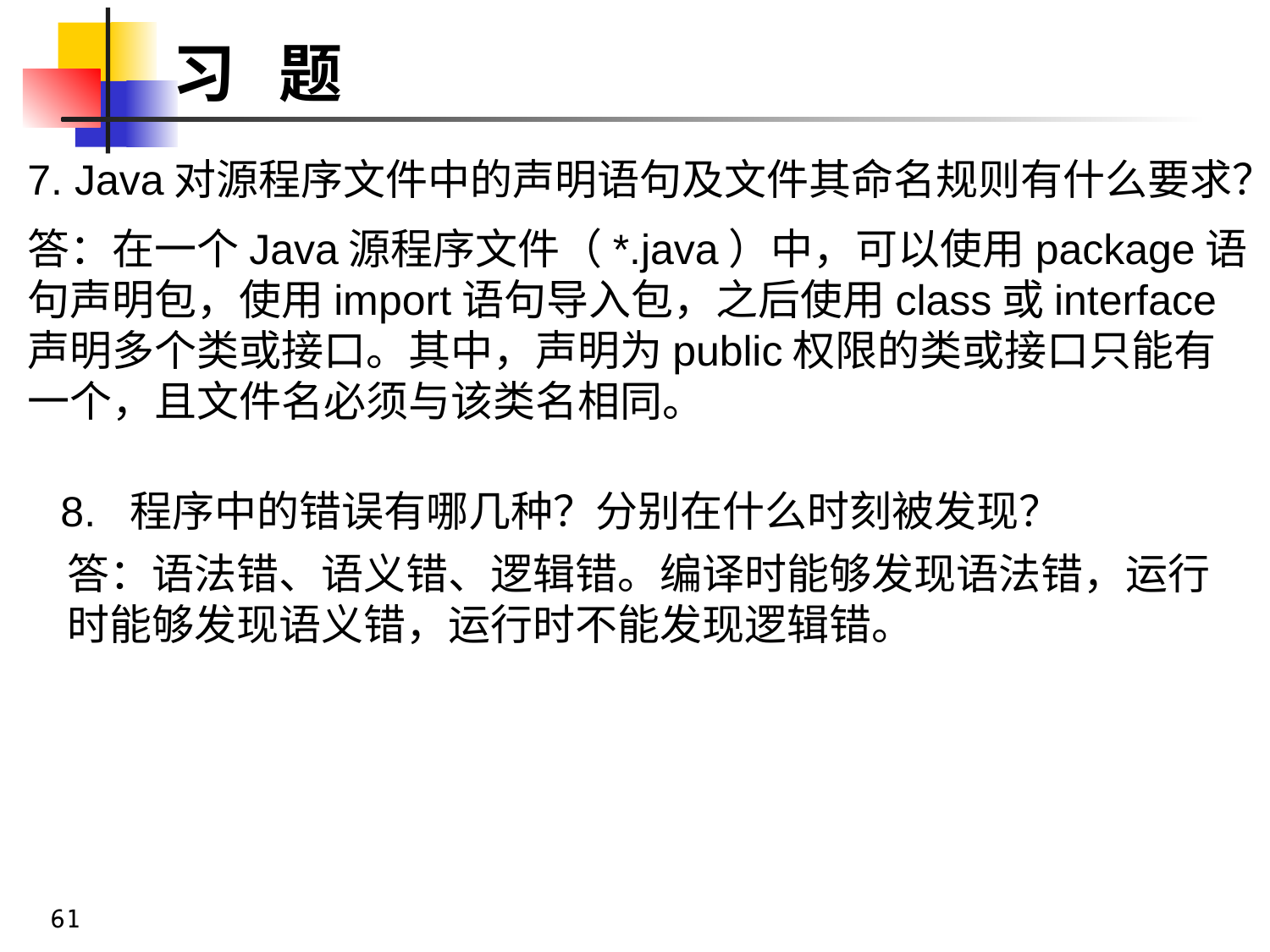

# 习   题
7. Java对源程序文件中的声明语句及文件其命名规则有什么要求？
答：在一个Java源程序文件（*.java）中，可以使用package语句声明包，使用import语句导入包，之后使用class或interface声明多个类或接口。其中，声明为public权限的类或接口只能有一个，且文件名必须与该类名相同。
8.  程序中的错误有哪几种？分别在什么时刻被发现？
答：语法错、语义错、逻辑错。编译时能够发现语法错，运行时能够发现语义错，运行时不能发现逻辑错。
61